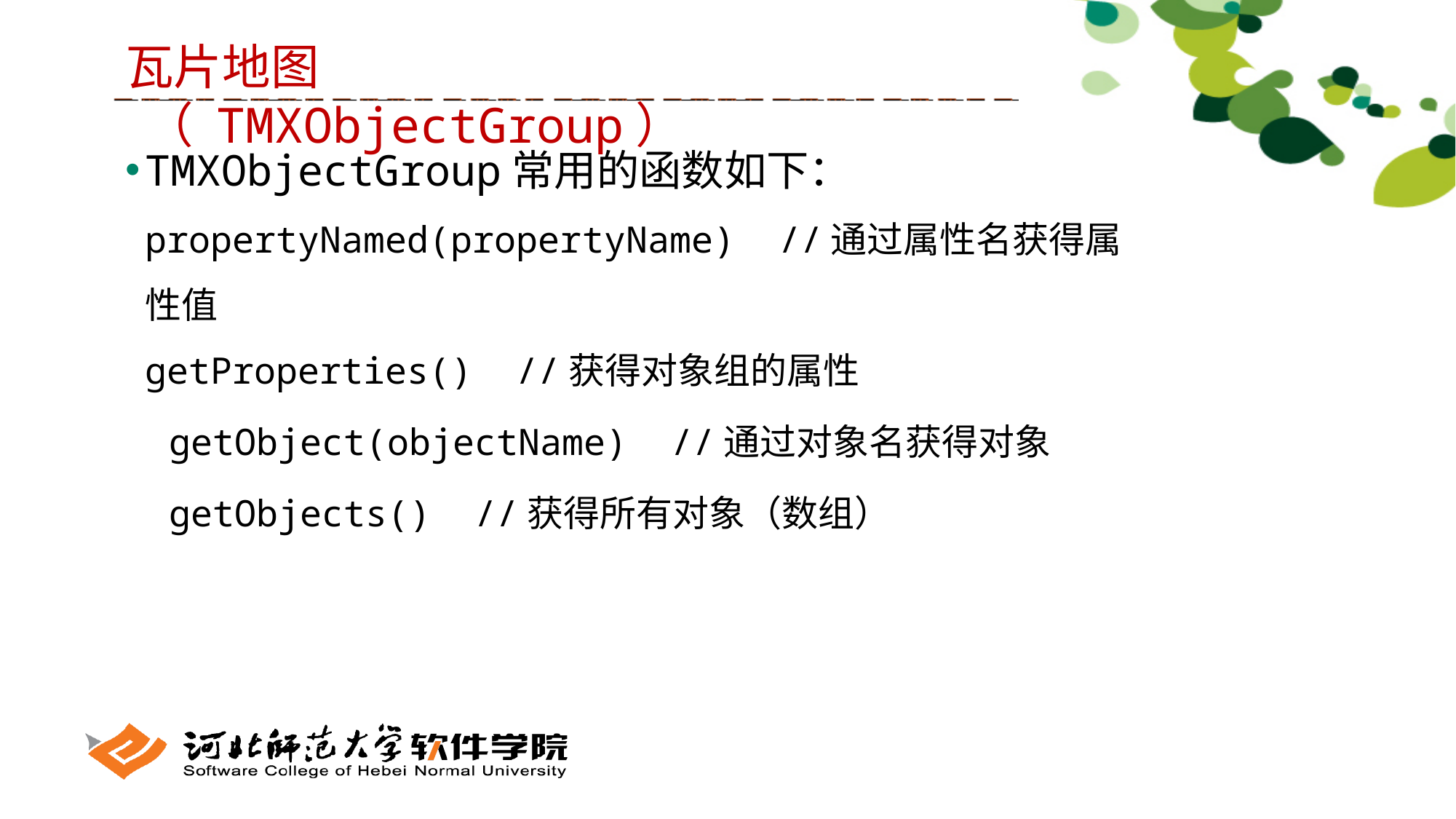

瓦片地图（ TMXObjectGroup）

TMXObjectGroup常用的函数如下：
propertyNamed(propertyName)  //通过属性名获得属性值
getProperties()  //获得对象组的属性
  getObject(objectName)  //通过对象名获得对象
  getObjects()  //获得所有对象（数组）